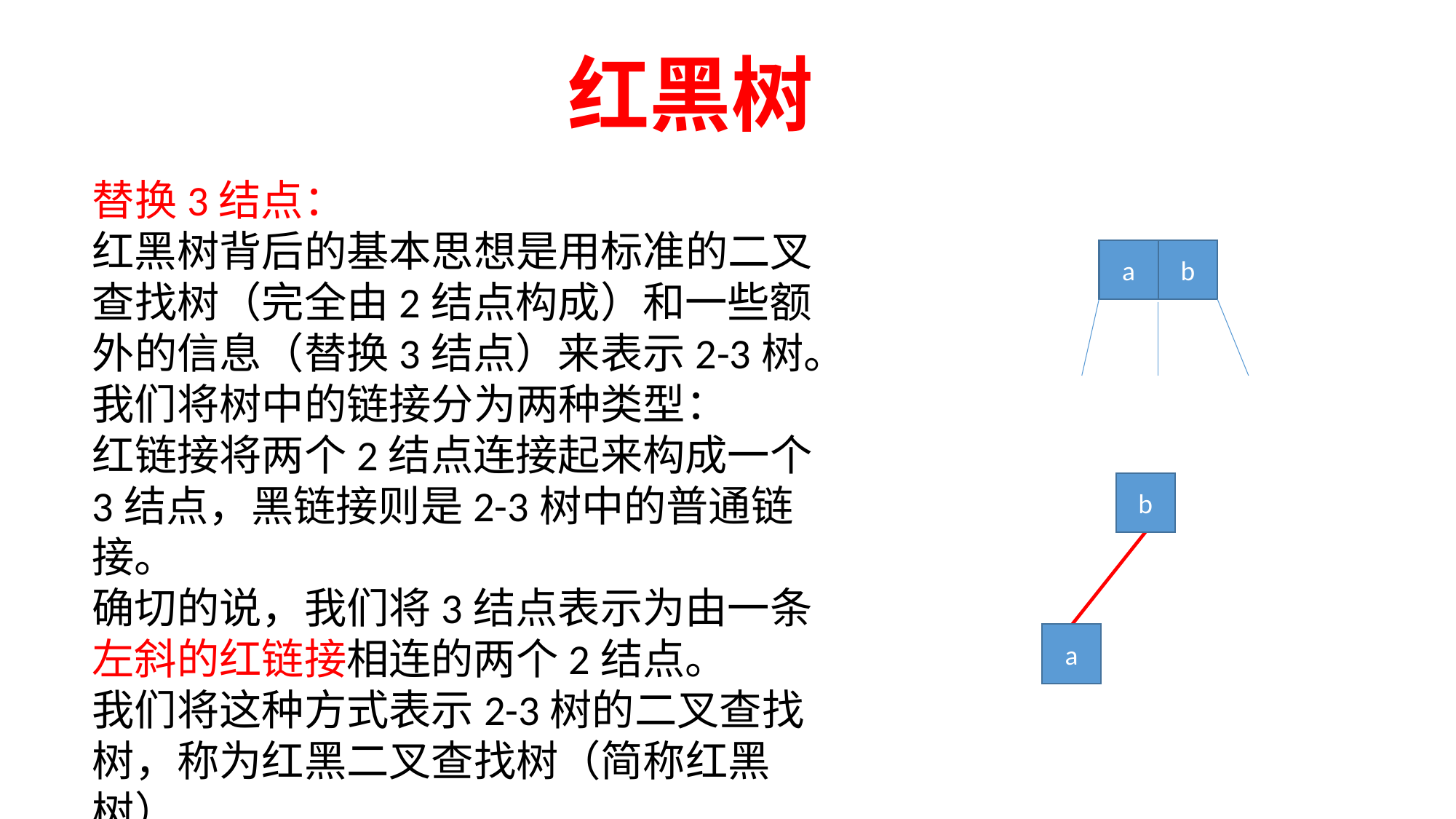

红黑树
替换3结点：
红黑树背后的基本思想是用标准的二叉查找树（完全由2结点构成）和一些额外的信息（替换3结点）来表示2-3树。
我们将树中的链接分为两种类型：
红链接将两个2结点连接起来构成一个3结点，黑链接则是2-3树中的普通链接。
确切的说，我们将3结点表示为由一条左斜的红链接相连的两个2结点。
我们将这种方式表示2-3树的二叉查找树，称为红黑二叉查找树（简称红黑树）
a
b
b
a